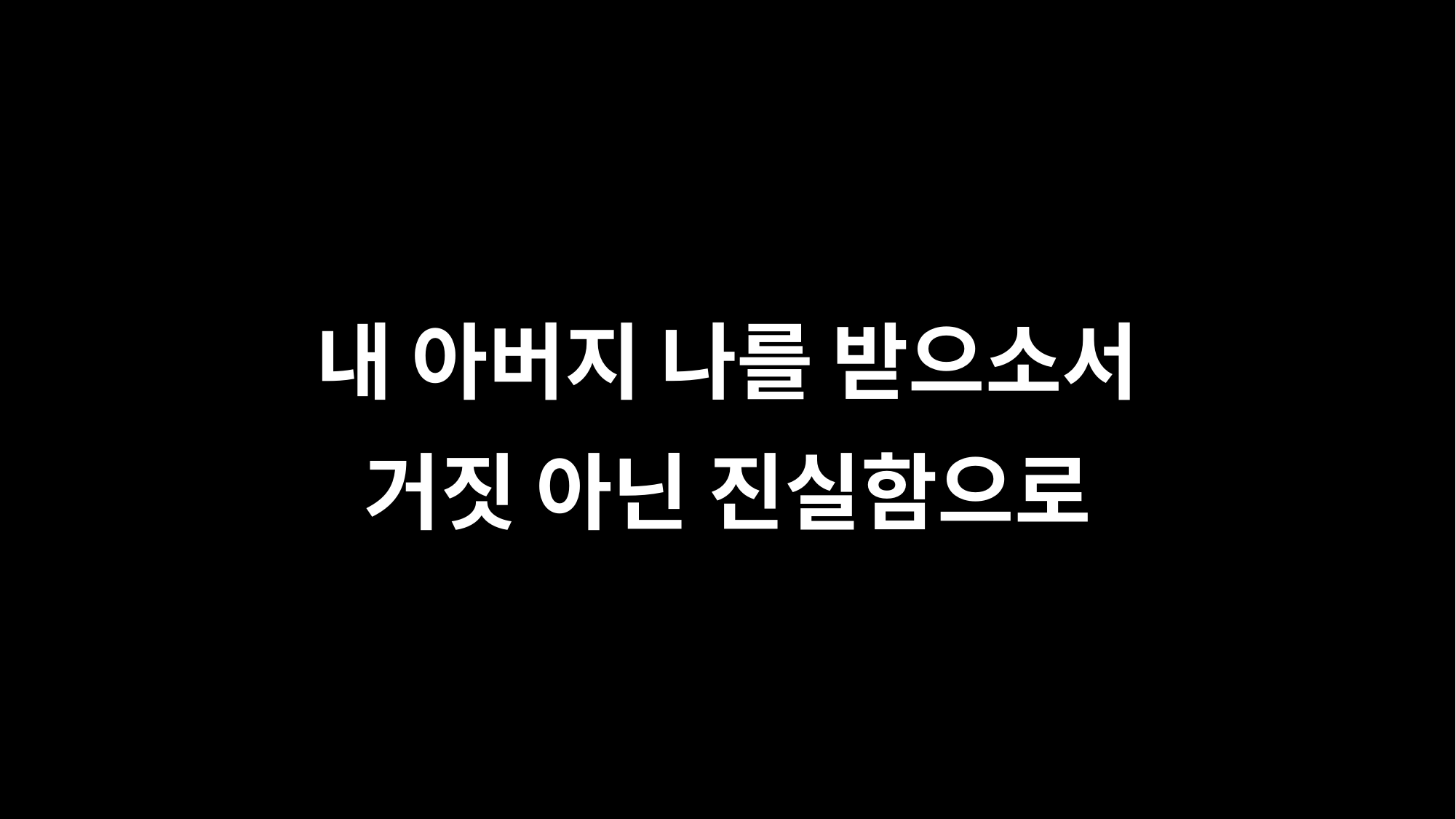

내 아버지 나를 받으소서
거짓 아닌 진실함으로